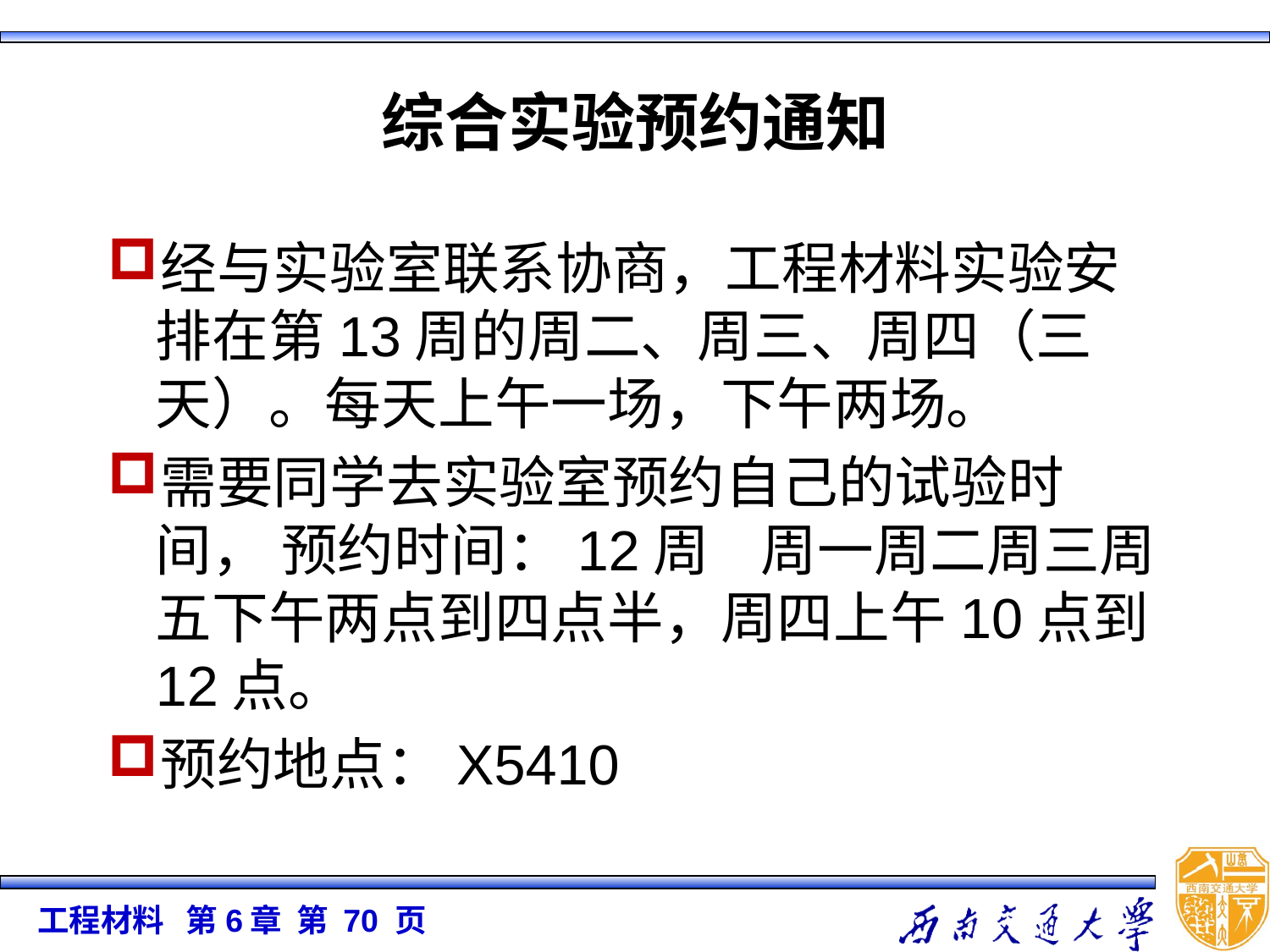

# 综合实验预约通知
经与实验室联系协商，工程材料实验安排在第13周的周二、周三、周四（三天）。每天上午一场，下午两场。
需要同学去实验室预约自己的试验时间， 预约时间：12周    周一周二周三周五下午两点到四点半，周四上午10点到12点。
预约地点：X5410